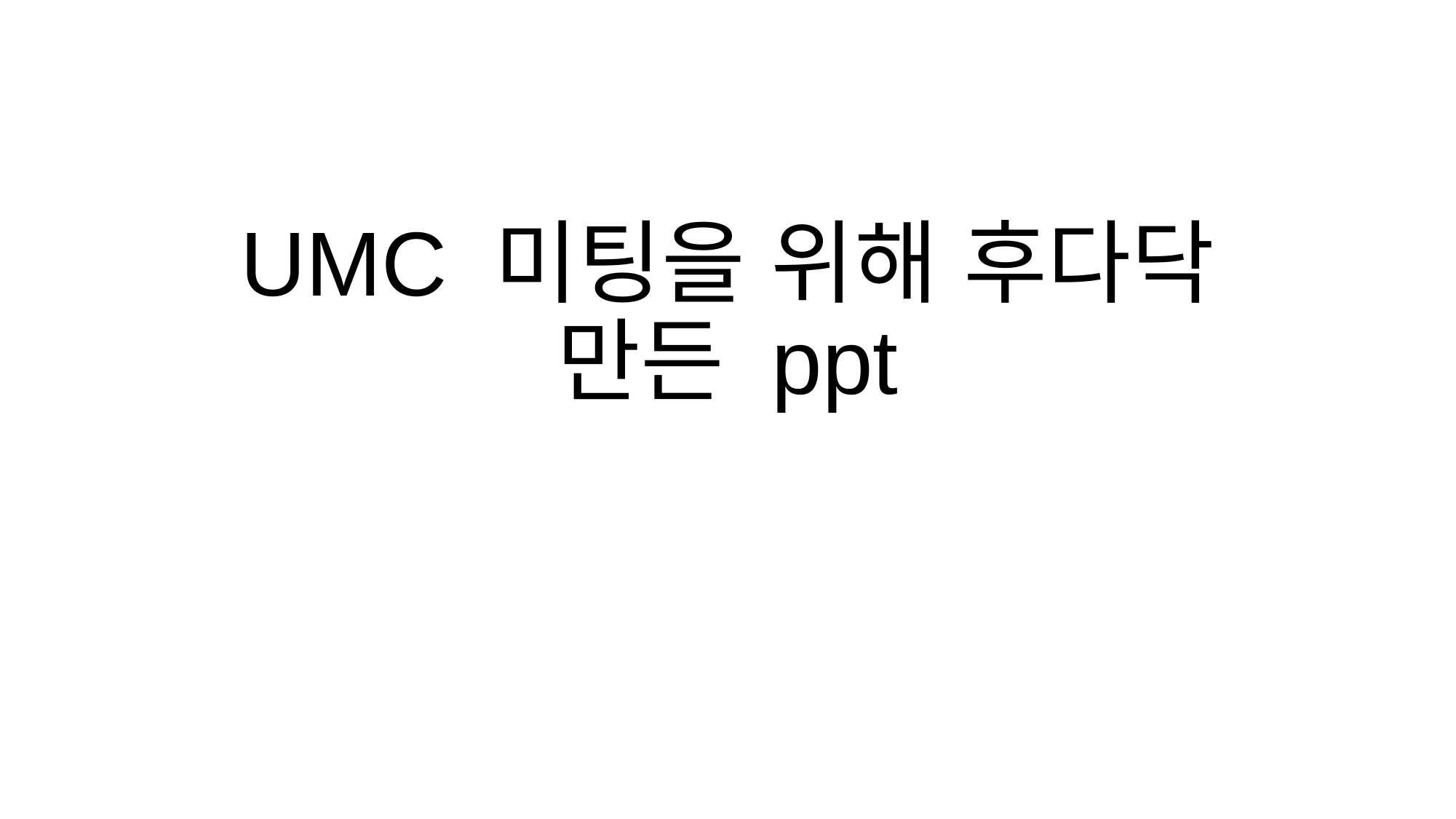

# UMC 미팅을 위해 후다닥 만든 ppt